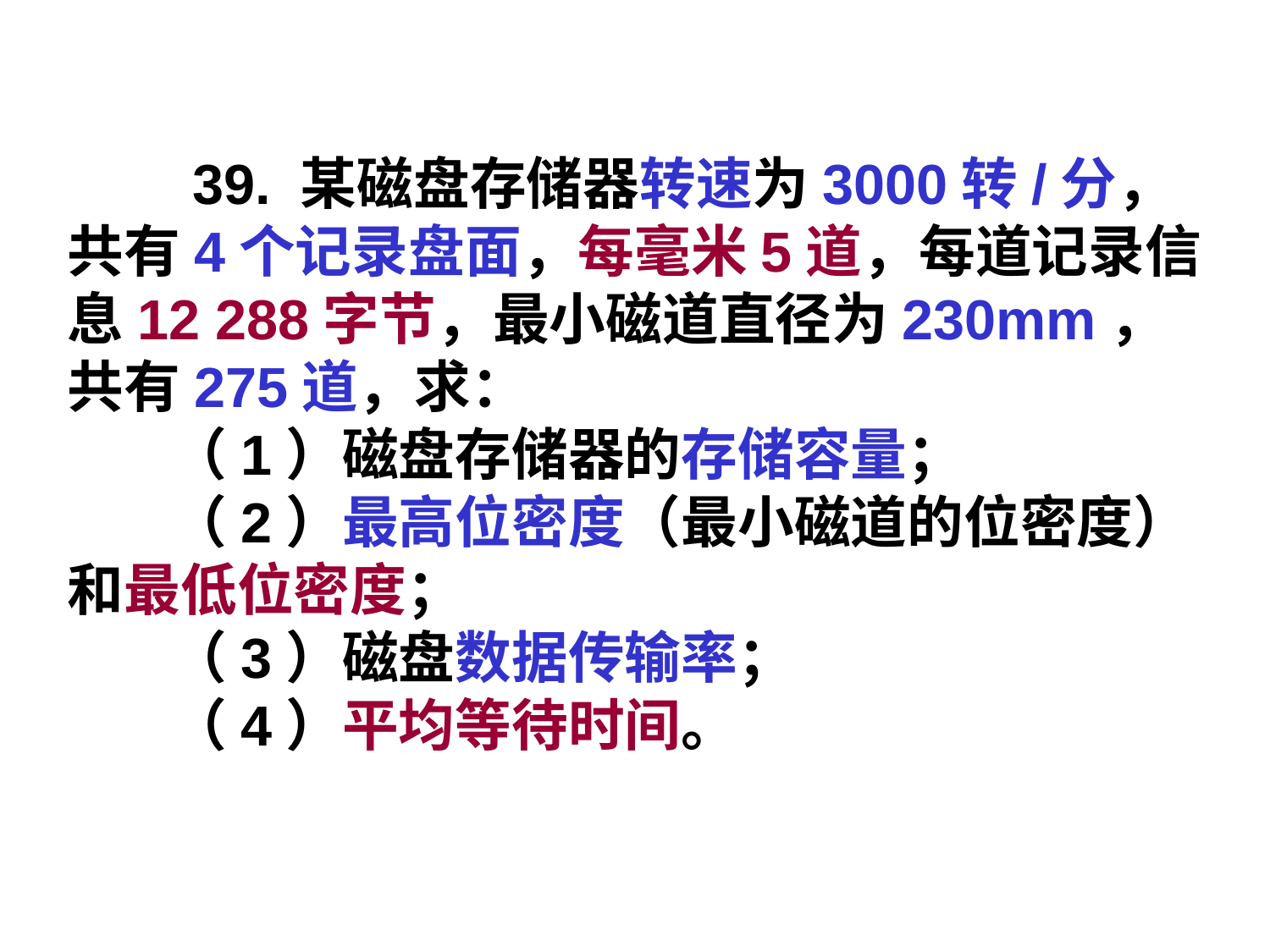

39. 某磁盘存储器转速为3000转/分，共有4个记录盘面，每毫米5道，每道记录信息12 288字节，最小磁道直径为230mm，共有275道，求：
        （1）磁盘存储器的存储容量；
        （2）最高位密度（最小磁道的位密度）和最低位密度；
        （3）磁盘数据传输率；
        （4）平均等待时间。